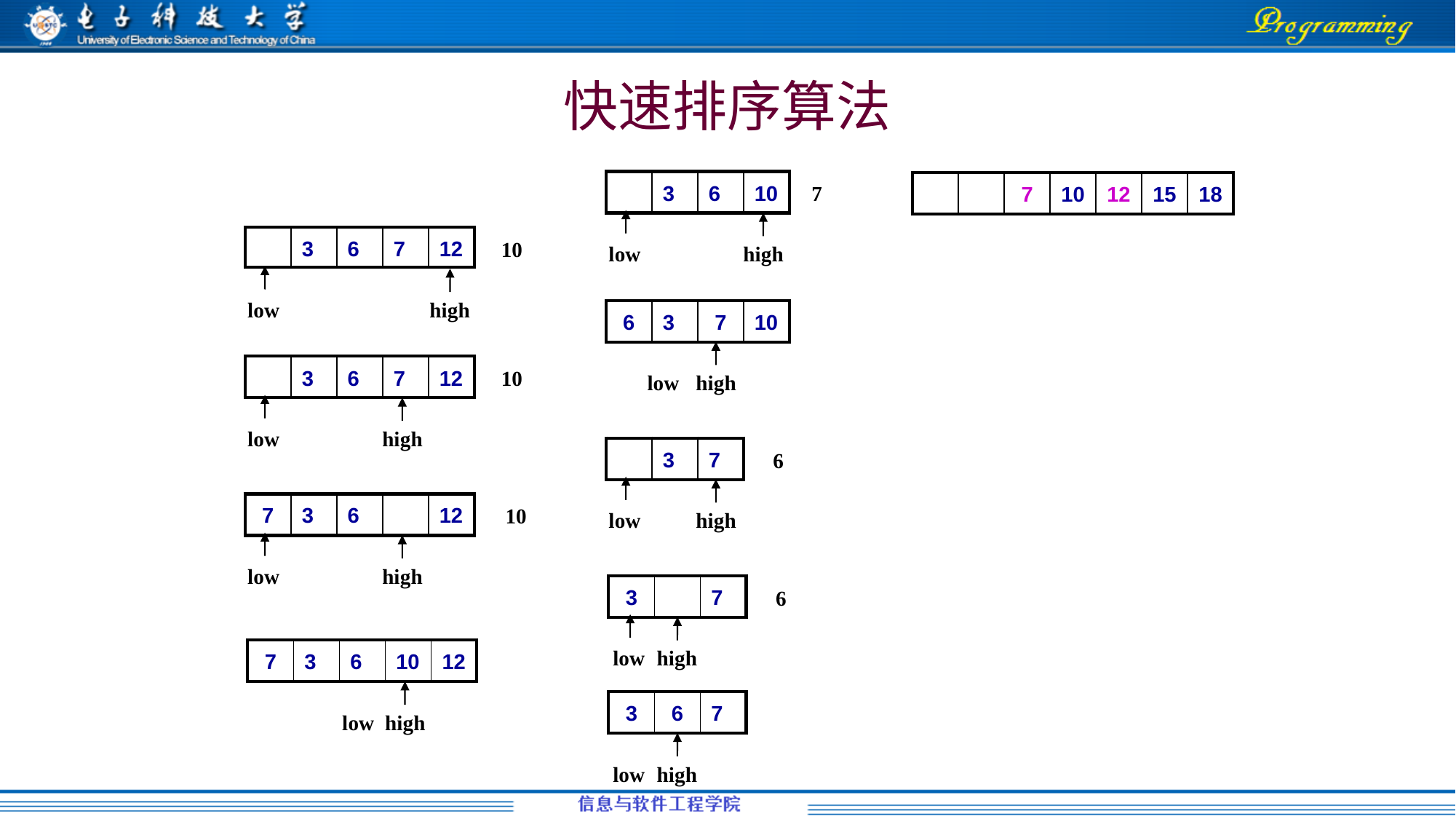

# 快速排序算法

|  | 3 | 6 | 10 |
| --- | --- | --- | --- |
|  |  | 7 | 10 | 12 | 15 | 18 |
| --- | --- | --- | --- | --- | --- | --- |
7

|  | 3 | 6 | 7 | 12 |
| --- | --- | --- | --- | --- |
10
low
high

low
high
| 6 | 3 | 7 | 10 |
| --- | --- | --- | --- |

|  | 3 | 6 | 7 | 12 |
| --- | --- | --- | --- | --- |
10
low
high

low
high
|  | 3 | 7 |
| --- | --- | --- |
6

| 7 | 3 | 6 |  | 12 |
| --- | --- | --- | --- | --- |
10
low
high

low
high
| 3 |  | 7 |
| --- | --- | --- |
6

| 7 | 3 | 6 | 10 | 12 |
| --- | --- | --- | --- | --- |
low
high

| 3 | 6 | 7 |
| --- | --- | --- |
low
high

low
high